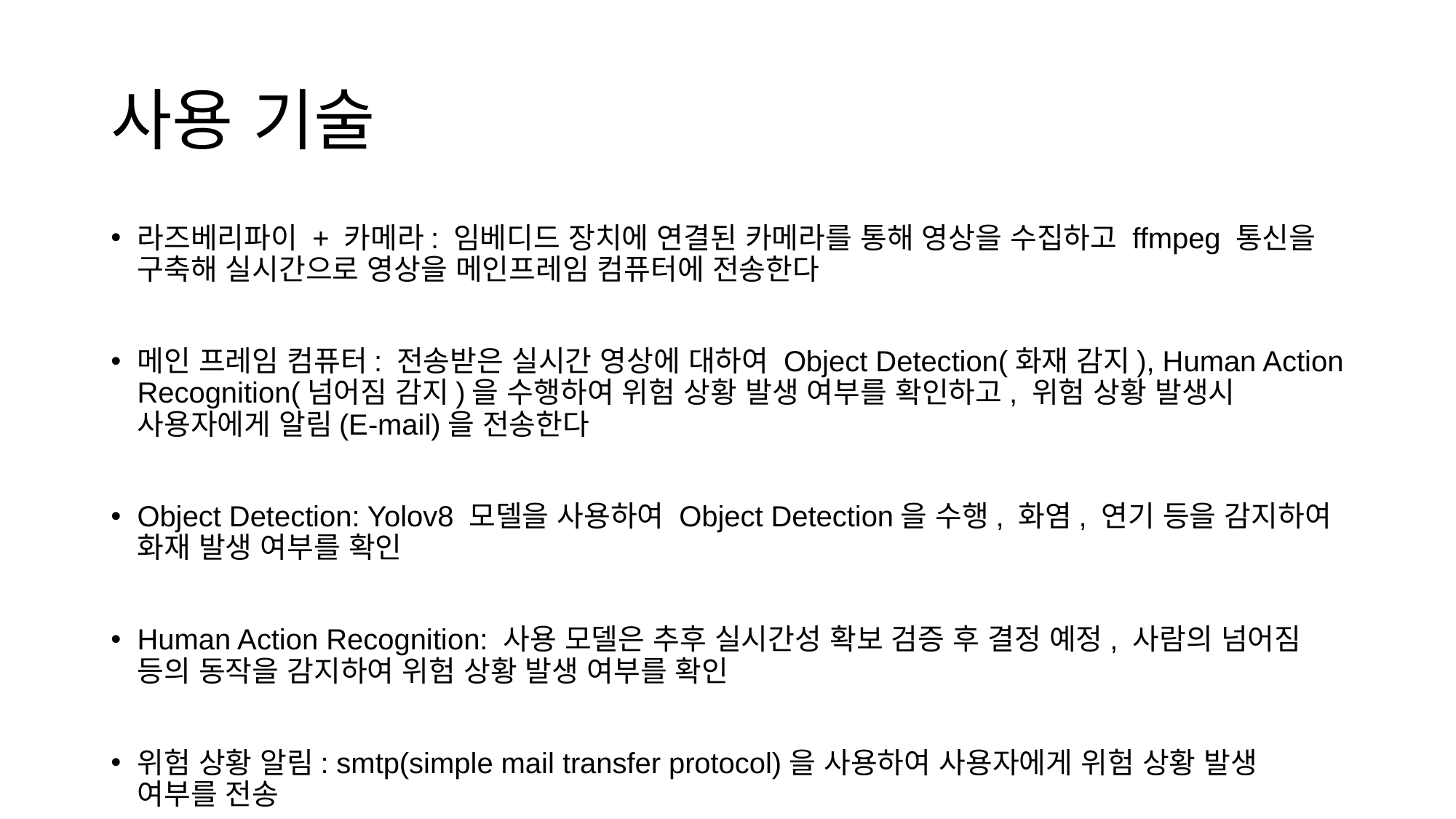

# 사용 기술
라즈베리파이 + 카메라: 임베디드 장치에 연결된 카메라를 통해 영상을 수집하고 ffmpeg 통신을 구축해 실시간으로 영상을 메인프레임 컴퓨터에 전송한다

메인 프레임 컴퓨터: 전송받은 실시간 영상에 대하여 Object Detection(화재 감지), Human Action Recognition(넘어짐 감지)을 수행하여 위험 상황 발생 여부를 확인하고, 위험 상황 발생시 사용자에게 알림(E-mail)을 전송한다

Object Detection: Yolov8 모델을 사용하여 Object Detection을 수행, 화염, 연기 등을 감지하여 화재 발생 여부를 확인

Human Action Recognition: 사용 모델은 추후 실시간성 확보 검증 후 결정 예정, 사람의 넘어짐 등의 동작을 감지하여 위험 상황 발생 여부를 확인

위험 상황 알림: smtp(simple mail transfer protocol)을 사용하여 사용자에게 위험 상황 발생 여부를 전송